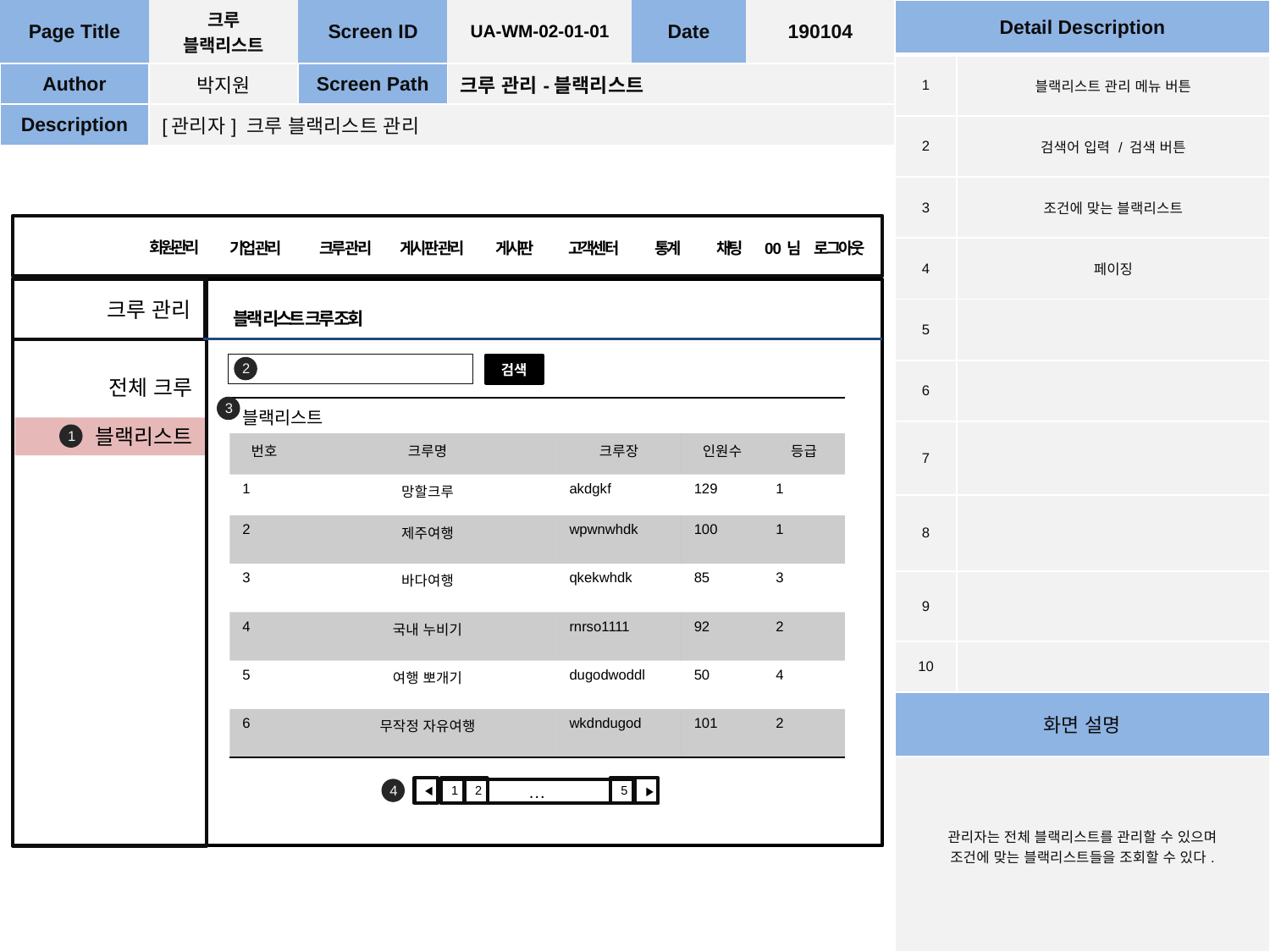

| Page Title | 크루 블랙리스트 | Screen ID | UA-WM-02-01-01 | Date | 190104 |
| --- | --- | --- | --- | --- | --- |
| Author | 박지원 | Screen Path | 크루 관리-블랙리스트 |  |  |
| Description | [관리자] 크루 블랙리스트 관리 |  |  |  |  |
| Detail Description |  |
| --- | --- |
| 1 | 블랙리스트 관리 메뉴 버튼 |
| 2 | 검색어 입력 / 검색 버튼 |
| 3 | 조건에 맞는 블랙리스트 |
| 4 | 페이징 |
| 5 |  |
| 6 |  |
| 7 |  |
| 8 |  |
| 9 |  |
| 10 |  |
| 화면 설명 |  |
| 관리자는 전체 블랙리스트를 관리할 수 있으며 조건에 맞는 블랙리스트들을 조회할 수 있다. |  |

회원관리
채팅
게시판
고객센터
0 0 님
로그아웃
기업 관리
크루 관리
게시판 관리
통계

크루 관리
블랙 리스트 크루 조회

2

검색
전체 크루
3

| 블랙리스트 |  |  |  |  |
| --- | --- | --- | --- | --- |
| 번호 | 크루명 | 크루장 | 인원수 | 등급 |
| 1 | 망할크루 | akdgkf | 129 | 1 |
| 2 | 제주여행 | wpwnwhdk | 100 | 1 |
| 3 | 바다여행 | qkekwhdk | 85 | 3 |
| 4 | 국내 누비기 | rnrso1111 | 92 | 2 |
| 5 | 여행 뽀개기 | dugodwoddl | 50 | 4 |
| 6 | 무작정 자유여행 | wkdndugod | 101 | 2 |
블랙리스트
1

4

◀
1
5
2
▶
…